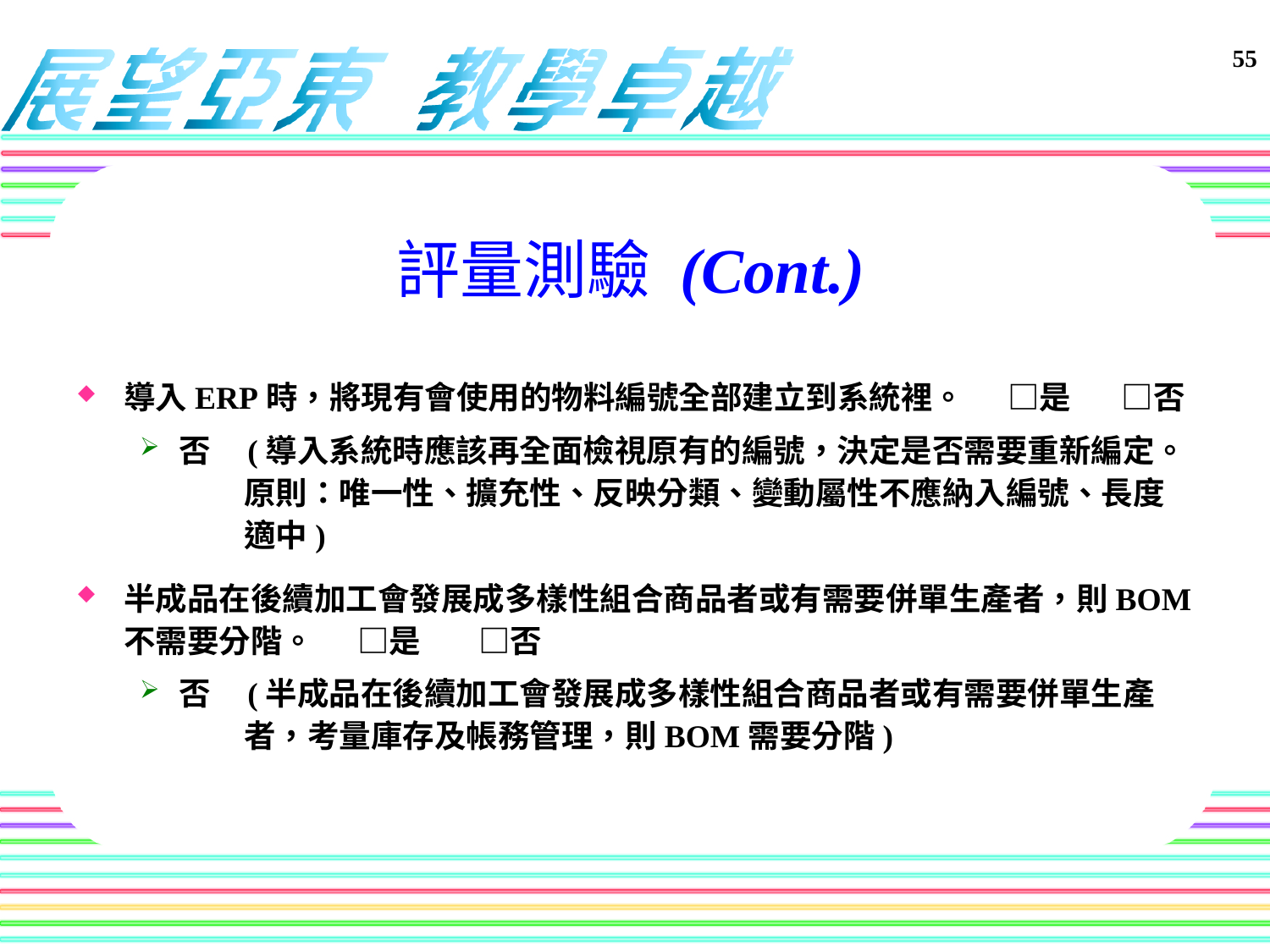

評量測驗 (Cont.)
導入ERP時，將現有會使用的物料編號全部建立到系統裡。      □是       □否
否    (導入系統時應該再全面檢視原有的編號，決定是否需要重新編定。
         原則：唯一性、擴充性、反映分類、變動屬性不應納入編號、長度
         適中)
半成品在後續加工會發展成多樣性組合商品者或有需要併單生產者，則BOM不需要分階。      □是        □否
否    (半成品在後續加工會發展成多樣性組合商品者或有需要併單生產
         者，考量庫存及帳務管理，則BOM需要分階)